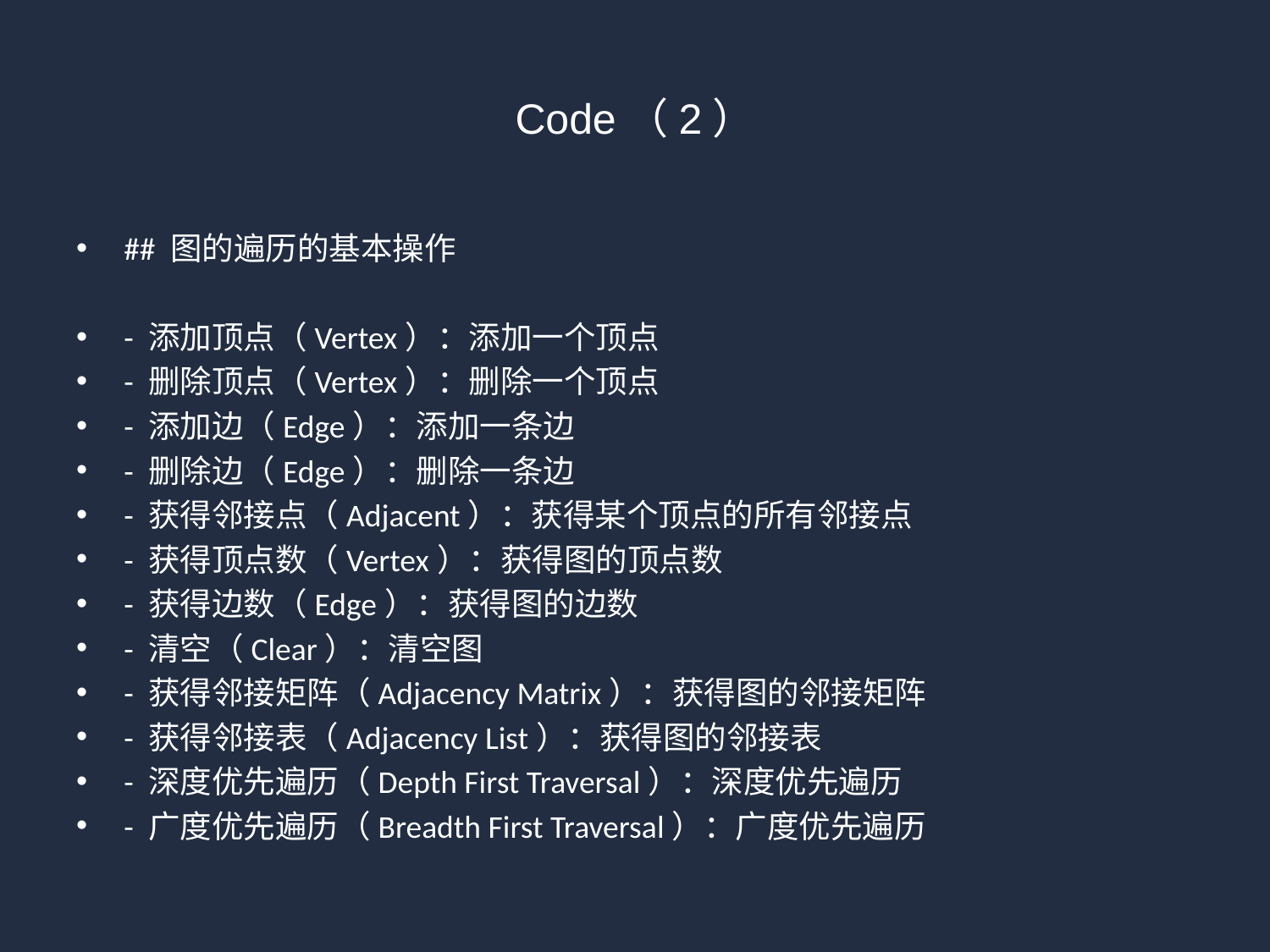

# Code（2）
## 图的遍历的基本操作

- 添加顶点（Vertex）：添加一个顶点
- 删除顶点（Vertex）：删除一个顶点
- 添加边（Edge）：添加一条边
- 删除边（Edge）：删除一条边
- 获得邻接点（Adjacent）：获得某个顶点的所有邻接点
- 获得顶点数（Vertex）：获得图的顶点数
- 获得边数（Edge）：获得图的边数
- 清空（Clear）：清空图
- 获得邻接矩阵（Adjacency Matrix）：获得图的邻接矩阵
- 获得邻接表（Adjacency List）：获得图的邻接表
- 深度优先遍历（Depth First Traversal）：深度优先遍历
- 广度优先遍历（Breadth First Traversal）：广度优先遍历